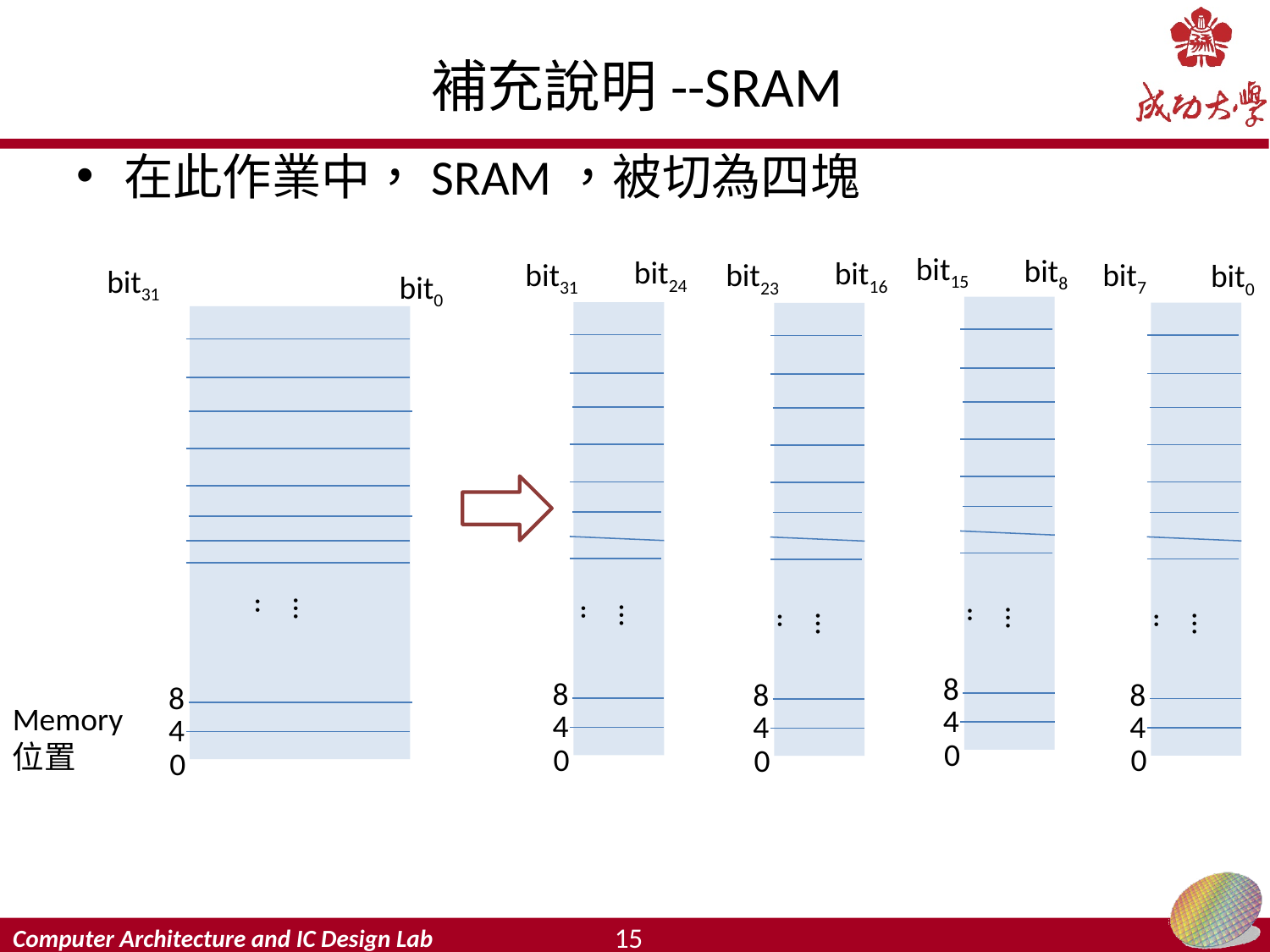

# 補充說明--SRAM
在此作業中，SRAM，被切為四塊

bit15
bit8
bit24
bit16
bit31
bit7
bit23
bit0
bit31
bit0

…..
…..
…..
…..
…..
8
8
8
8
8
Memory
位置
4
4
4
4
4
0
0
0
0
0
15